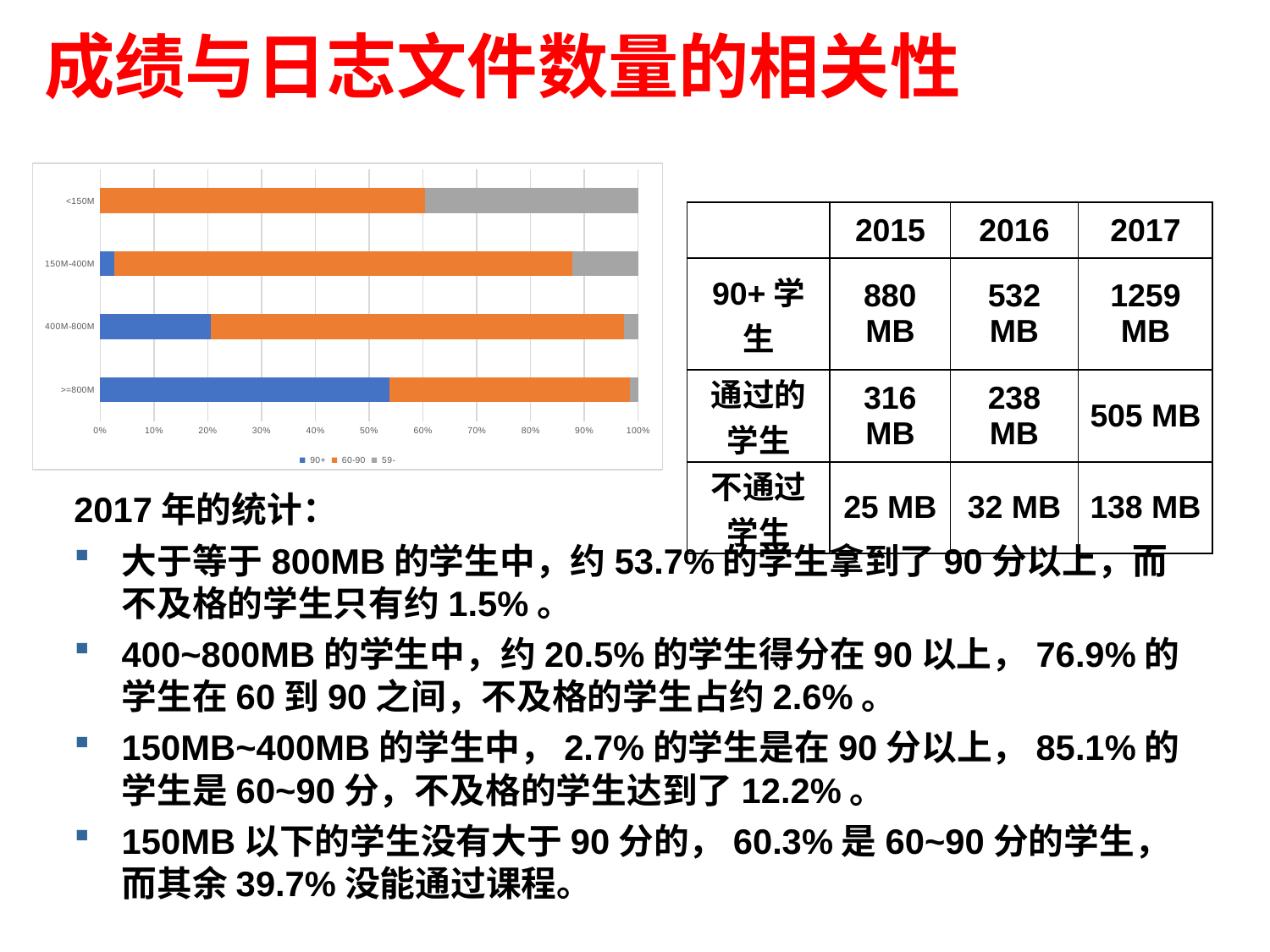

# 成绩与日志文件数量的相关性

### Chart

| Category | 90+ | 60-90 | 59- |
|---|---|---|---|
| >=800M | 36.0 | 30.0 | 1.0 |
| 400M-800M | 16.0 | 60.0 | 2.0 |
| 150M-400M | 2.0 | 63.0 | 9.0 |
| <150M | 0.0 | 38.0 | 25.0 |
|  | 2015 | 2016 | 2017 |
| --- | --- | --- | --- |
| 90+学生 | 880 MB | 532 MB | 1259 MB |
| 通过的学生 | 316 MB | 238 MB | 505 MB |
| 不通过学生 | 25 MB | 32 MB | 138 MB |
2017年的统计：
大于等于800MB的学生中，约53.7%的学生拿到了90分以上，而不及格的学生只有约1.5%。
400~800MB的学生中，约20.5%的学生得分在90以上，76.9%的学生在60到90之间，不及格的学生占约2.6%。
150MB~400MB的学生中，2.7%的学生是在90分以上，85.1%的学生是60~90分，不及格的学生达到了12.2%。
150MB以下的学生没有大于90分的，60.3%是60~90分的学生，而其余39.7%没能通过课程。